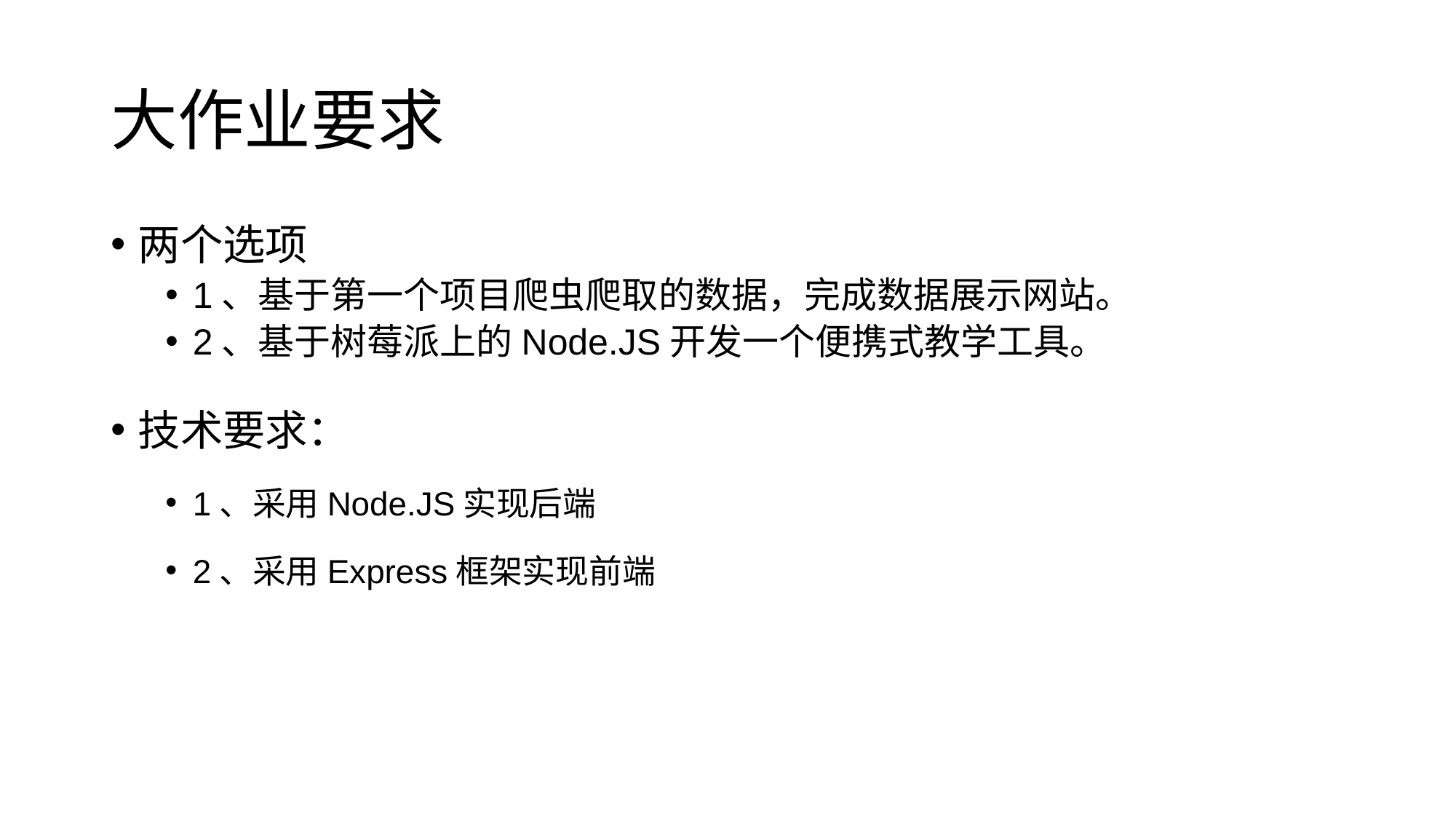

# 大作业要求
两个选项
1、基于第一个项目爬虫爬取的数据，完成数据展示网站。
2、基于树莓派上的Node.JS开发一个便携式教学工具。
技术要求：
1、采用Node.JS实现后端
2、采用Express框架实现前端